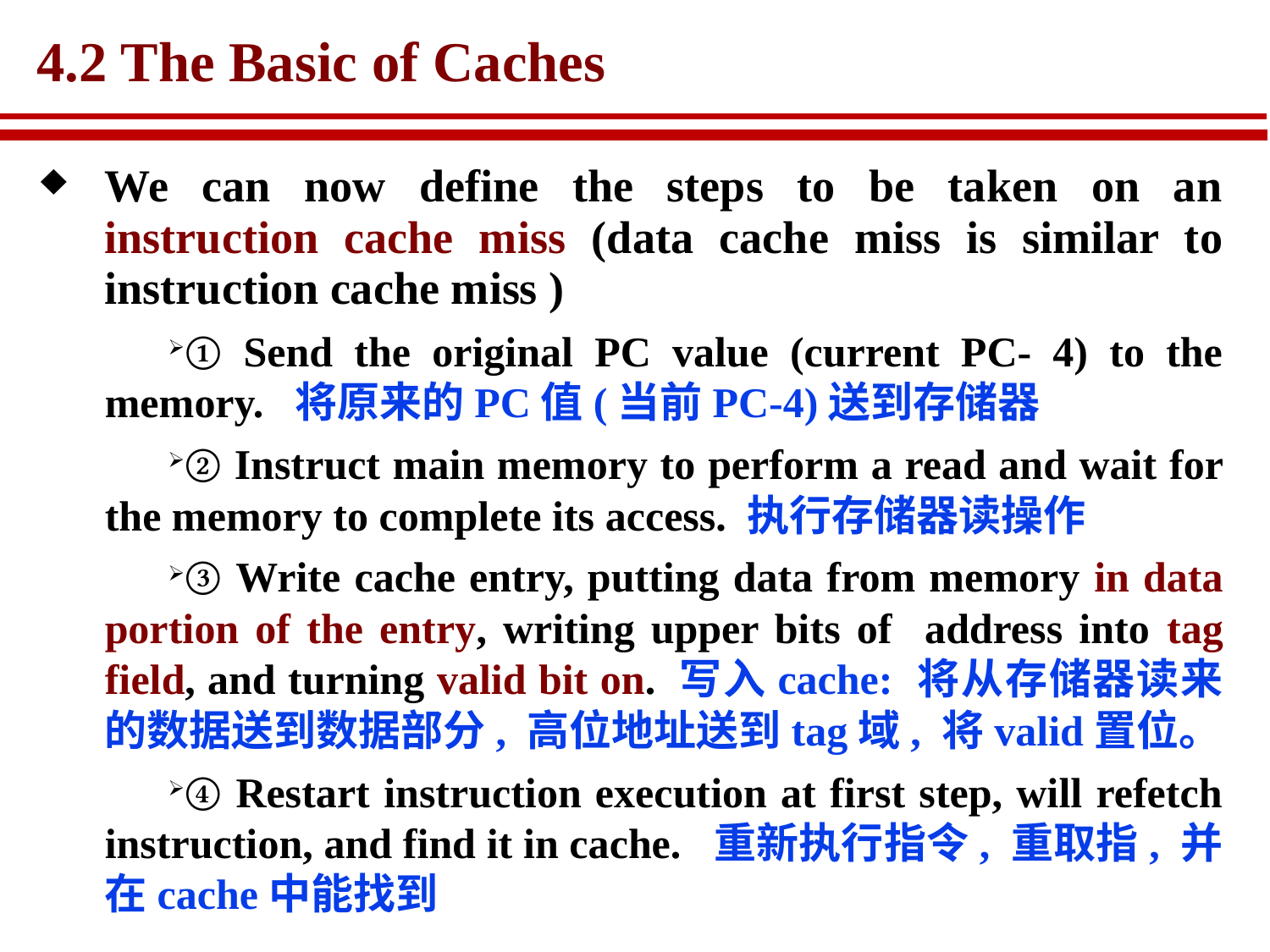

# 4.2 The Basic of Caches
We can now define the steps to be taken on an instruction cache miss (data cache miss is similar to instruction cache miss )
① Send the original PC value (current PC- 4) to the memory.  将原来的PC值(当前PC-4)送到存储器
② Instruct main memory to perform a read and wait for the memory to complete its access. 执行存储器读操作
③ Write cache entry, putting data from memory in data portion of the entry, writing upper bits of  address into tag field, and turning valid bit on. 写入cache: 将从存储器读来的数据送到数据部分, 高位地址送到tag域, 将valid置位。
④ Restart instruction execution at first step, will refetch instruction, and find it in cache.  重新执行指令, 重取指, 并在cache中能找到